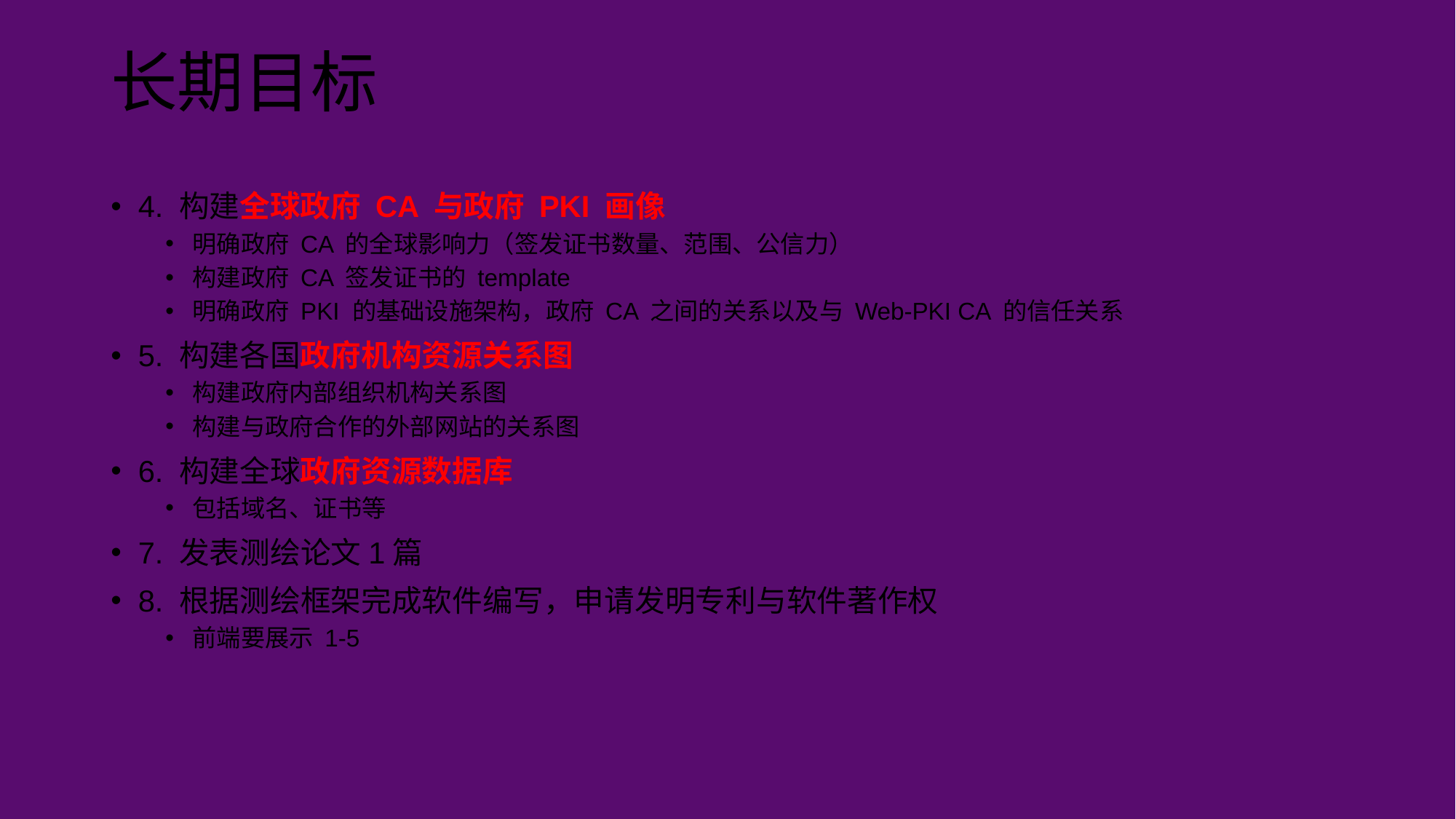

# 长期目标
4. 构建全球政府 CA 与政府 PKI 画像
明确政府 CA 的全球影响力（签发证书数量、范围、公信力）
构建政府 CA 签发证书的 template
明确政府 PKI 的基础设施架构，政府 CA 之间的关系以及与 Web-PKI CA 的信任关系
5. 构建各国政府机构资源关系图
构建政府内部组织机构关系图
构建与政府合作的外部网站的关系图
6. 构建全球政府资源数据库
包括域名、证书等
7. 发表测绘论文1篇
8. 根据测绘框架完成软件编写，申请发明专利与软件著作权
前端要展示 1-5